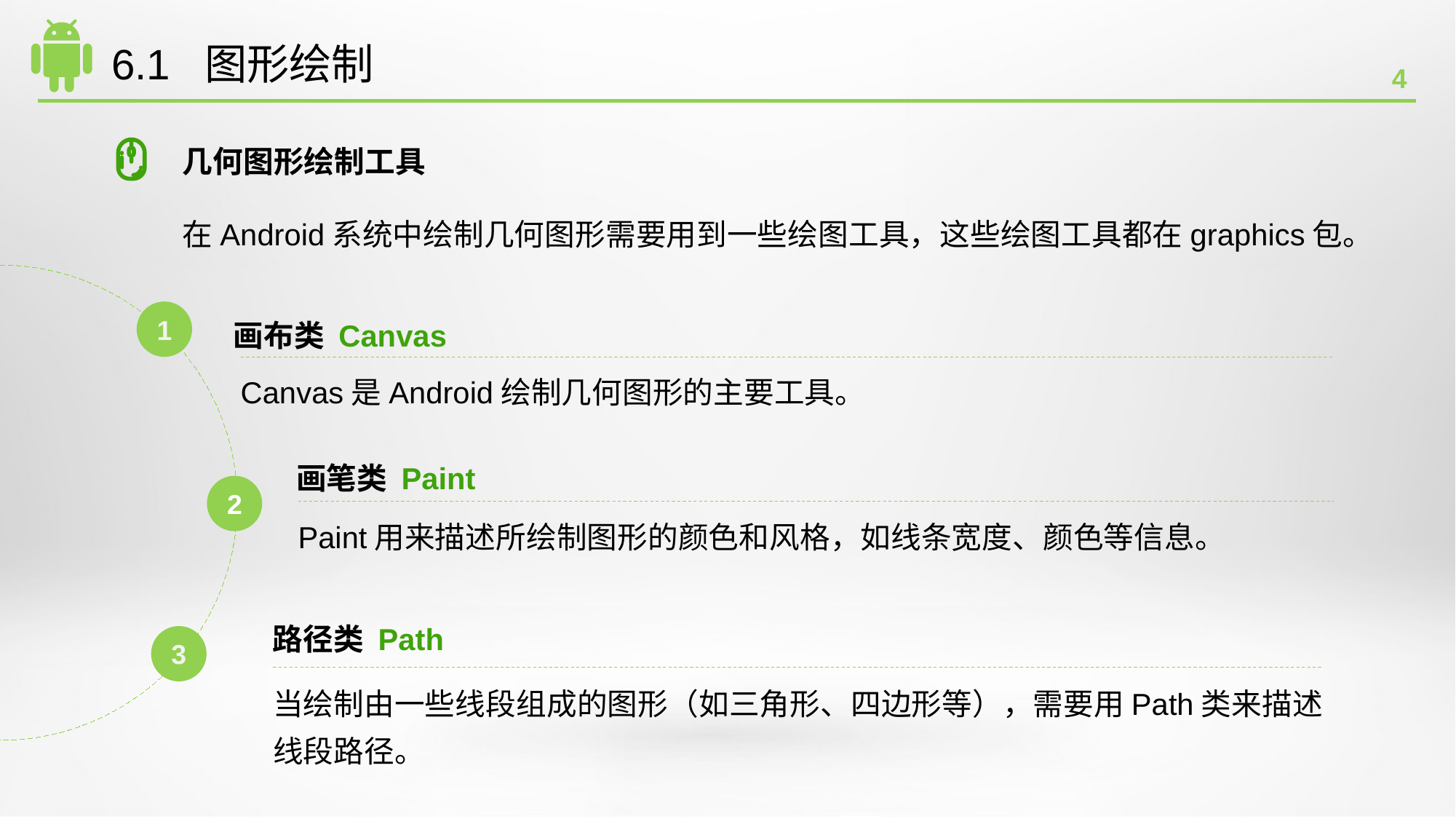

# 6.1  图形绘制
几何图形绘制工具
在Android系统中绘制几何图形需要用到一些绘图工具，这些绘图工具都在graphics包。

画布类 Canvas
1
Canvas是Android绘制几何图形的主要工具。
画笔类 Paint
2
Paint用来描述所绘制图形的颜色和风格，如线条宽度、颜色等信息。
路径类 Path
3
当绘制由一些线段组成的图形（如三角形、四边形等），需要用Path类来描述线段路径。